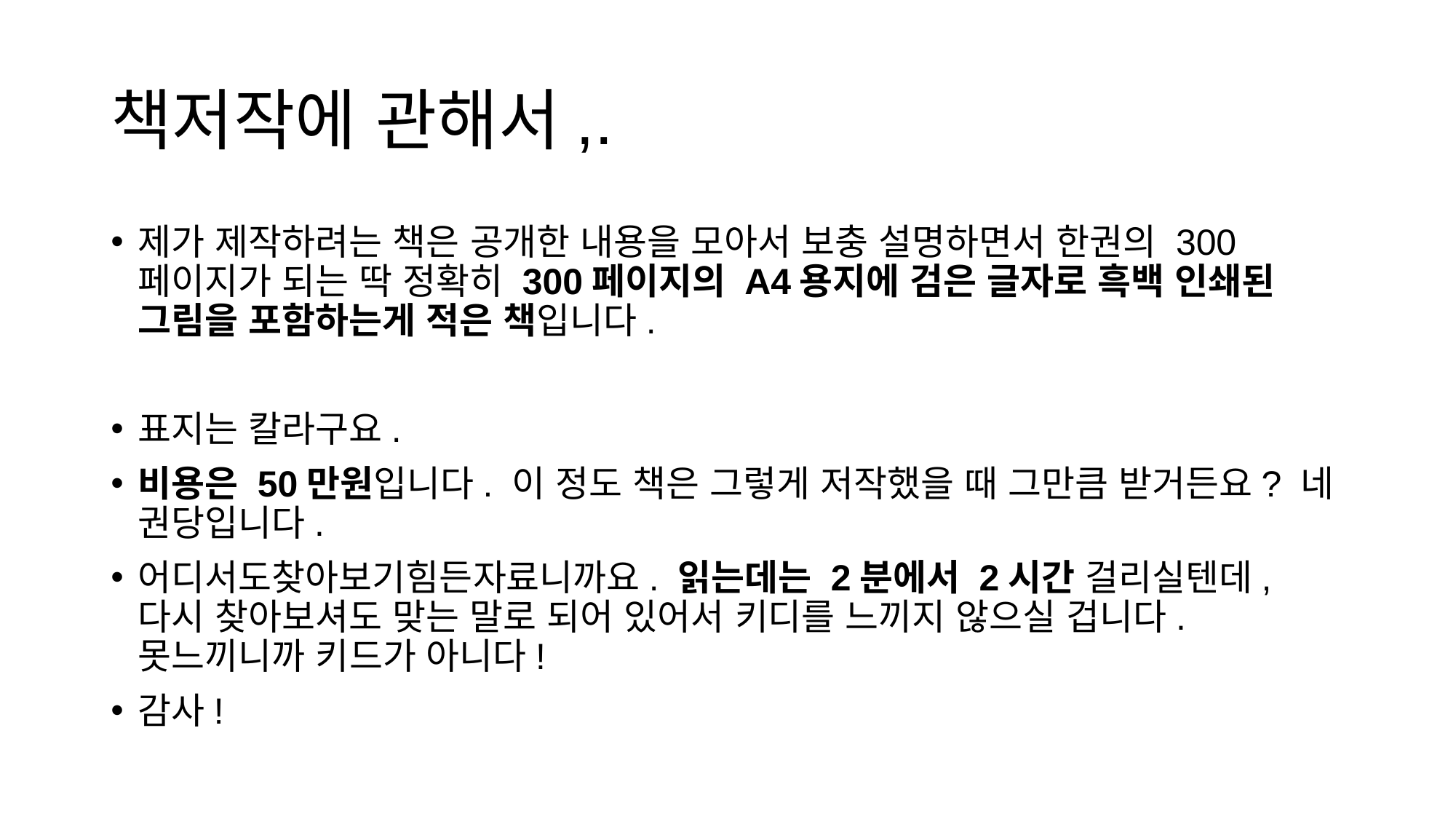

# 책저작에 관해서,.
제가 제작하려는 책은 공개한 내용을 모아서 보충 설명하면서 한권의 300페이지가 되는 딱 정확히 300페이지의 A4용지에 검은 글자로 흑백 인쇄된 그림을 포함하는게 적은 책입니다.

표지는 칼라구요.
비용은 50만원입니다. 이 정도 책은 그렇게 저작했을 때 그만큼 받거든요? 네 권당입니다.
어디서도찾아보기힘든자료니까요. 읽는데는 2분에서 2시간 걸리실텐데, 다시 찾아보셔도 맞는 말로 되어 있어서 키디를 느끼지 않으실 겁니다. 못느끼니까 키드가 아니다!
감사!